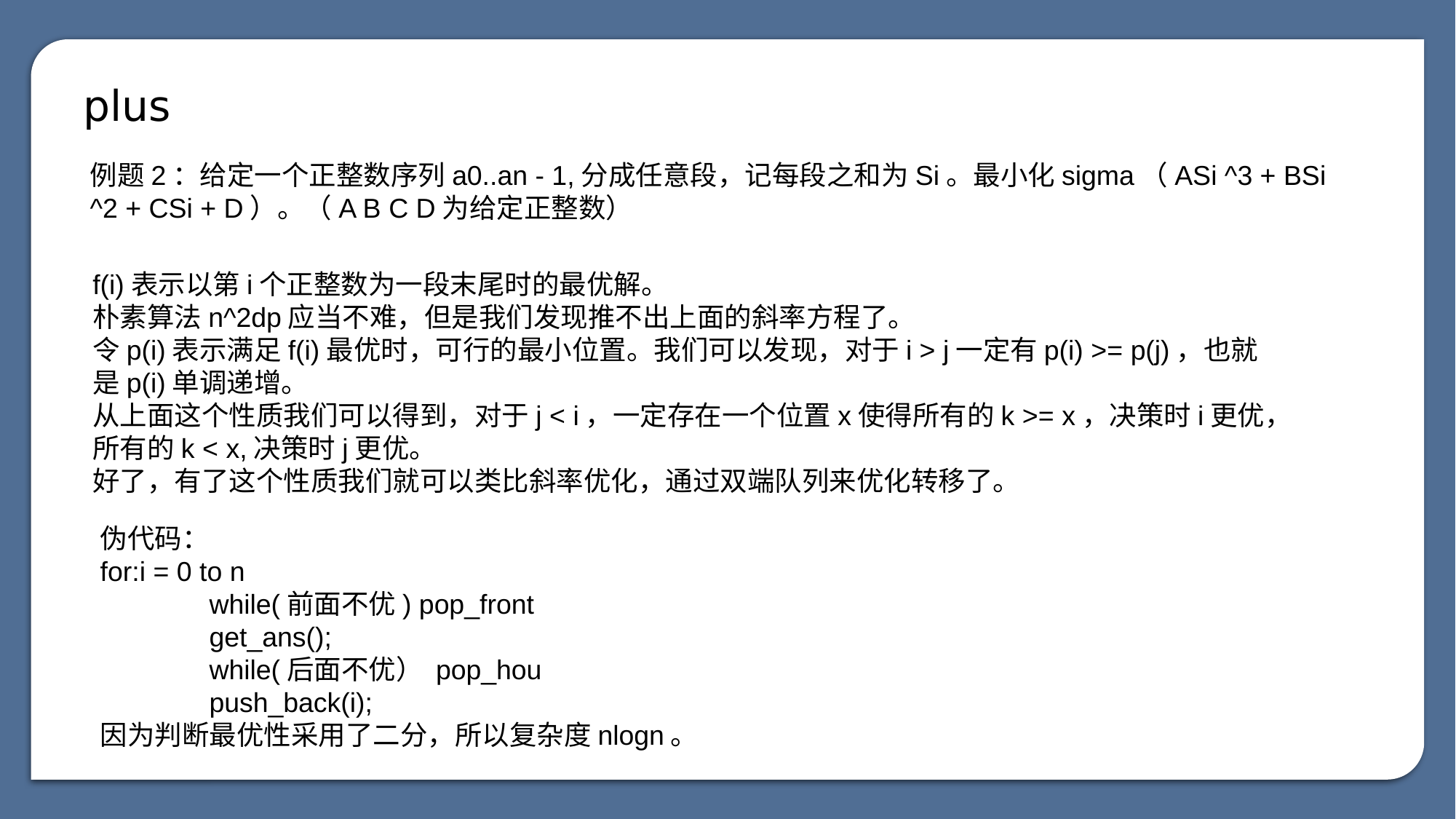

plus
例题2：给定一个正整数序列a0..an - 1,分成任意段，记每段之和为Si。最小化sigma（ASi ^3 + BSi ^2 + CSi + D）。（A B C D为给定正整数）
f(i)表示以第i个正整数为一段末尾时的最优解。
朴素算法n^2dp应当不难，但是我们发现推不出上面的斜率方程了。
令p(i)表示满足f(i)最优时，可行的最小位置。我们可以发现，对于i > j一定有p(i) >= p(j)，也就是p(i)单调递增。
从上面这个性质我们可以得到，对于j < i，一定存在一个位置x使得所有的k >= x，决策时i更优，所有的k < x,决策时j更优。
好了，有了这个性质我们就可以类比斜率优化，通过双端队列来优化转移了。
伪代码：
for:i = 0 to n
	while(前面不优) pop_front
	get_ans();
	while(后面不优） pop_hou
	push_back(i);
因为判断最优性采用了二分，所以复杂度nlogn。